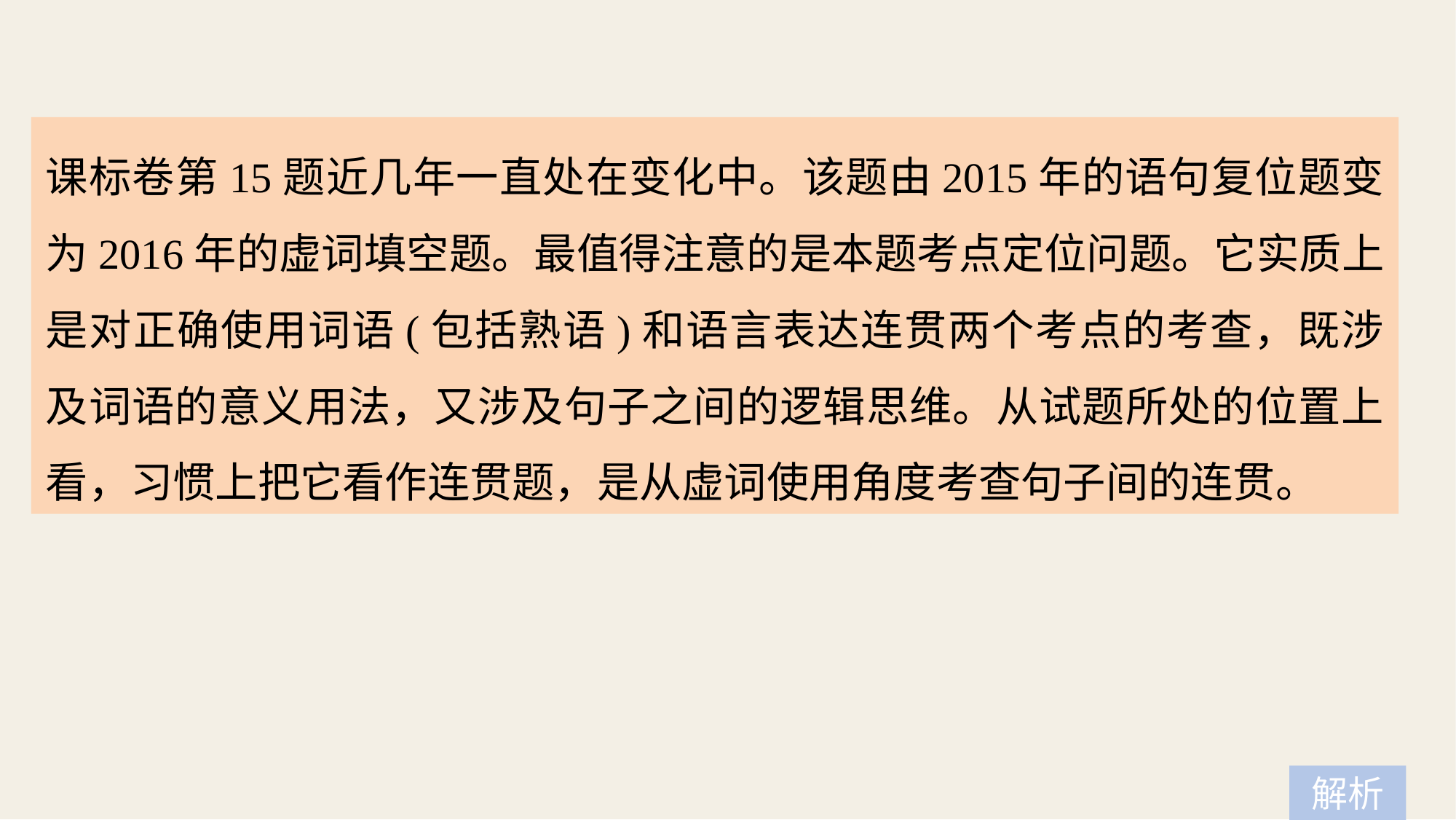

课标卷第15题近几年一直处在变化中。该题由2015年的语句复位题变为2016年的虚词填空题。最值得注意的是本题考点定位问题。它实质上是对正确使用词语(包括熟语)和语言表达连贯两个考点的考查，既涉及词语的意义用法，又涉及句子之间的逻辑思维。从试题所处的位置上看，习惯上把它看作连贯题，是从虚词使用角度考查句子间的连贯。
解析